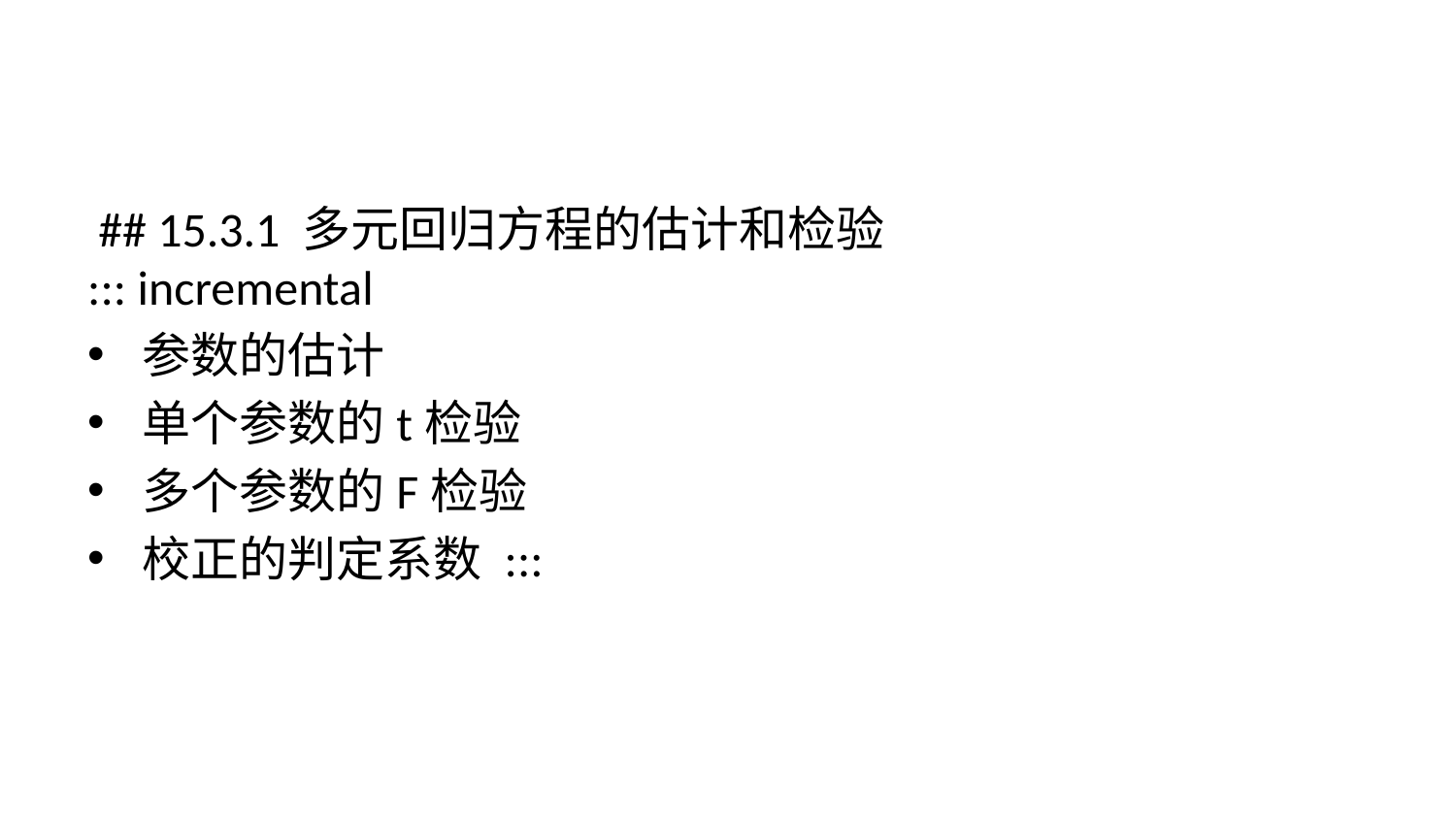

## 15.3.1 多元回归方程的估计和检验 ::: incremental
参数的估计
单个参数的t检验
多个参数的F检验
校正的判定系数 :::